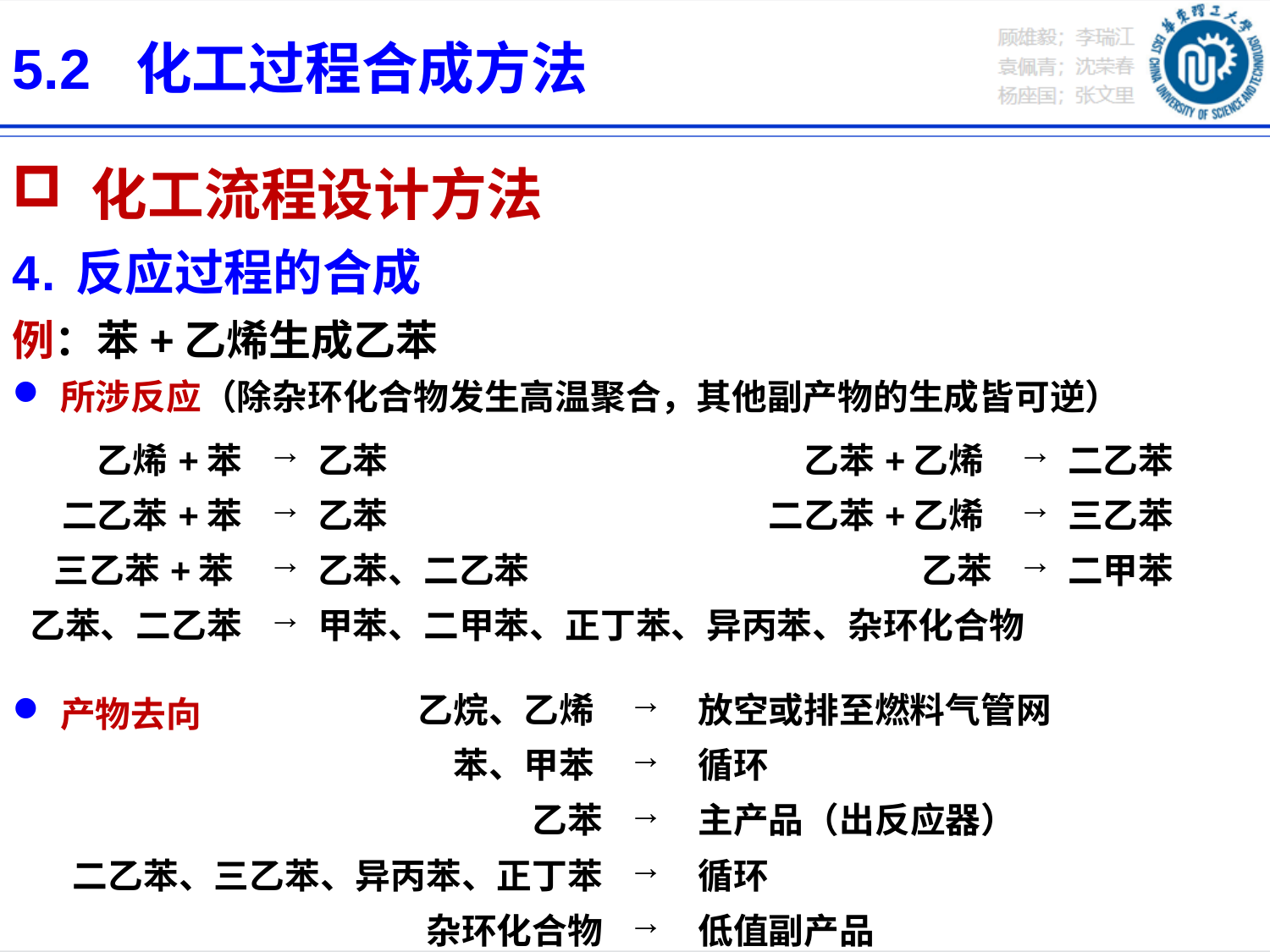

5.2  化工过程合成方法
 化工流程设计方法
反应过程的合成
例：苯+乙烯生成乙苯
所涉反应（除杂环化合物发生高温聚合，其他副产物的生成皆可逆）

产物去向
| 乙烯+苯 | → | 乙苯 |  | 乙苯+乙烯 | → | 二乙苯 |
| --- | --- | --- | --- | --- | --- | --- |
| 二乙苯+苯 | → | 乙苯 |  | 二乙苯+乙烯 | → | 三乙苯 |
| 三乙苯+苯 | → | 乙苯、二乙苯 |  | 乙苯 | → | 二甲苯 |
| 乙苯、二乙苯 | → | 甲苯、二甲苯、正丁苯、异丙苯、杂环化合物 |  |  |  |  |
| 乙烷、乙烯 | → | 放空或排至燃料气管网 |
| --- | --- | --- |
| 苯、甲苯 | → | 循环 |
| 乙苯 | → | 主产品（出反应器） |
| 二乙苯、三乙苯、异丙苯、正丁苯 | → | 循环 |
| 杂环化合物 | → | 低值副产品 |